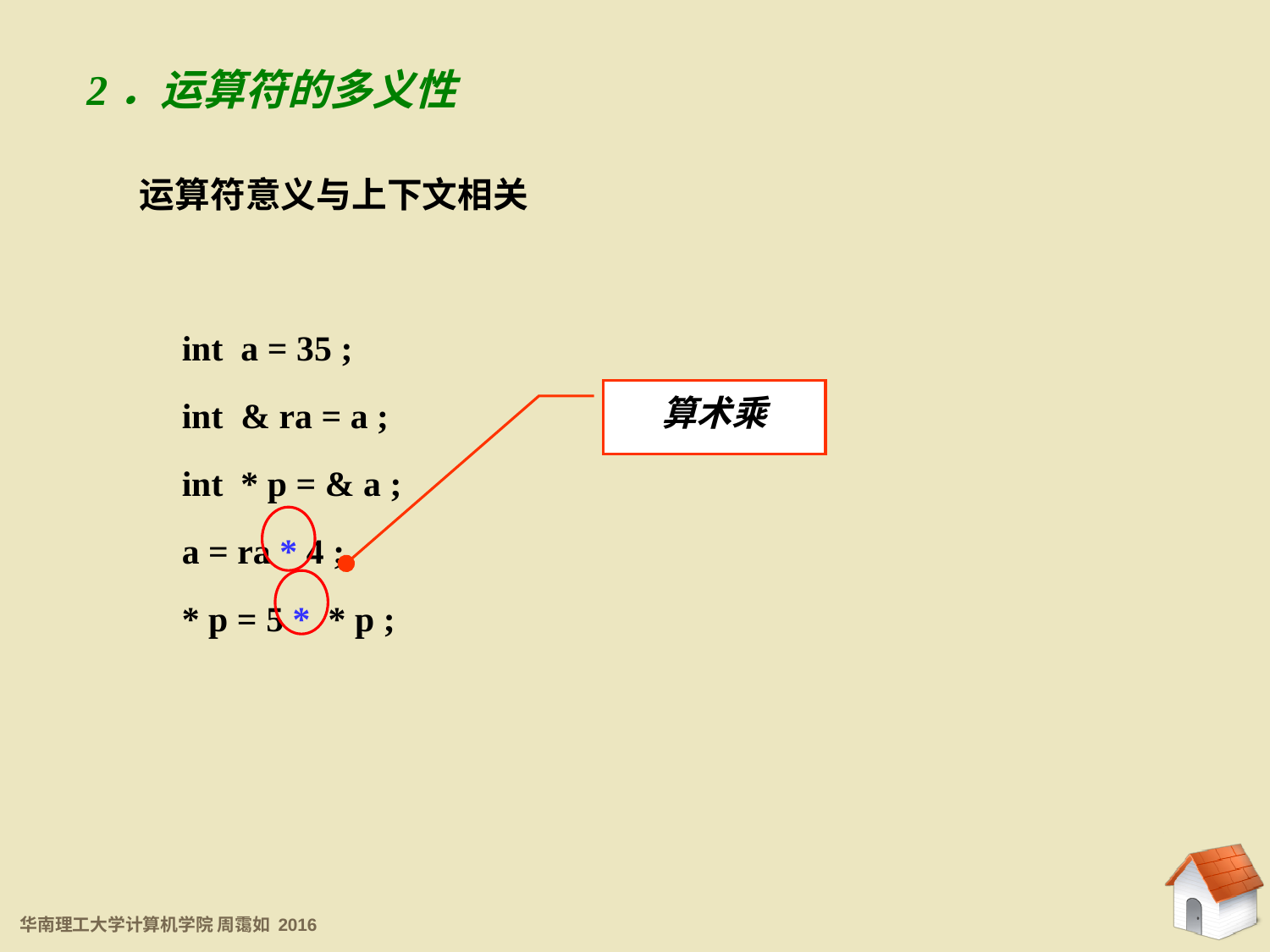

2．运算符的多义性
运算符意义与上下文相关
int  a = 35 ;
int  & ra = a ;
int  * p = & a ;
a = ra * 4 ;
* p = 5 *  * p ;
算术乘